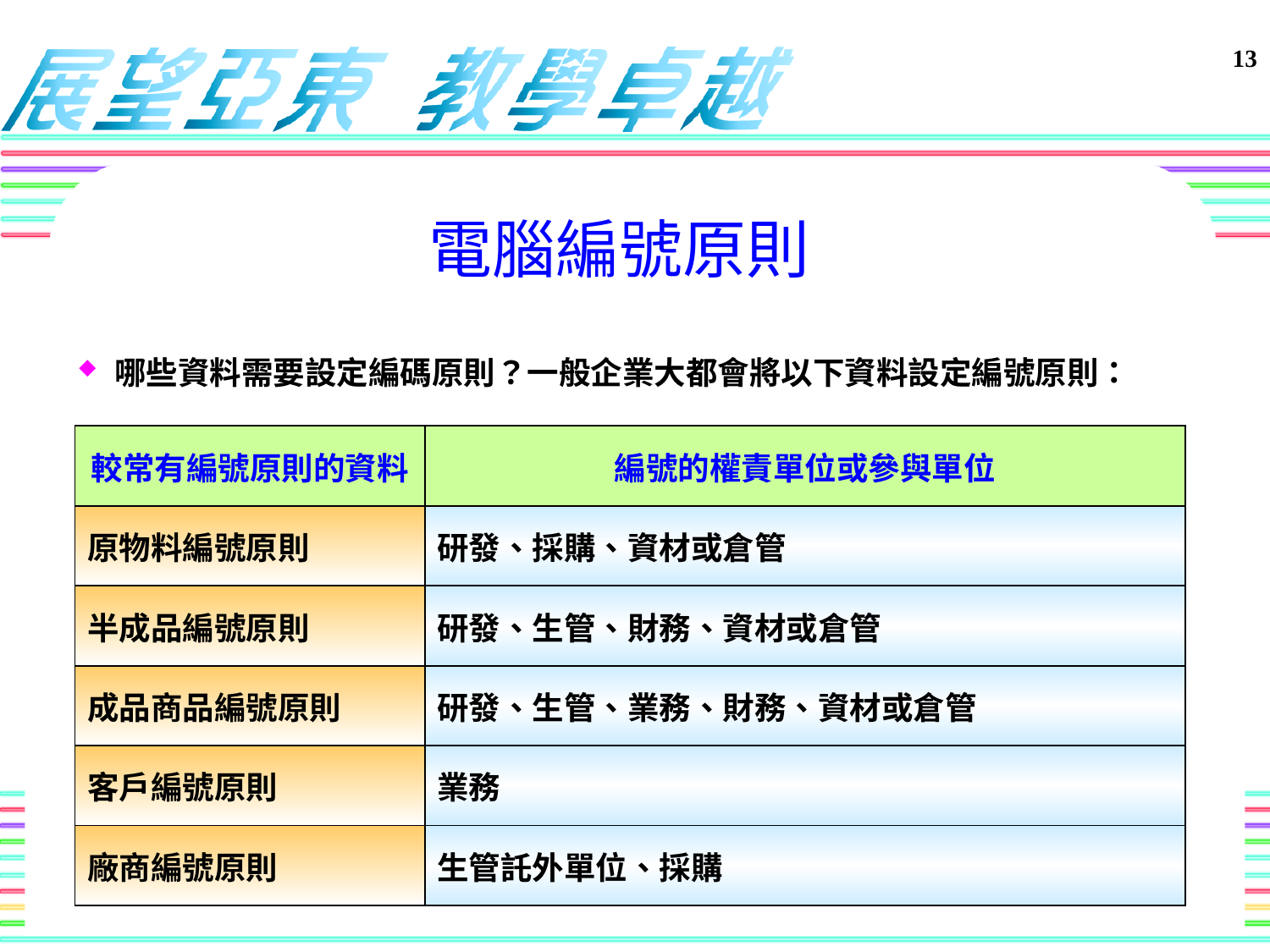

電腦編號原則
哪些資料需要設定編碼原則？一般企業大都會將以下資料設定編號原則：

| 較常有編號原則的資料 | 編號的權責單位或參與單位 |
| --- | --- |
| 原物料編號原則 | 研發、採購、資材或倉管 |
| 半成品編號原則 | 研發、生管、財務、資材或倉管 |
| 成品商品編號原則 | 研發、生管、業務、財務、資材或倉管 |
| 客戶編號原則 | 業務 |
| 廠商編號原則 | 生管託外單位、採購 |